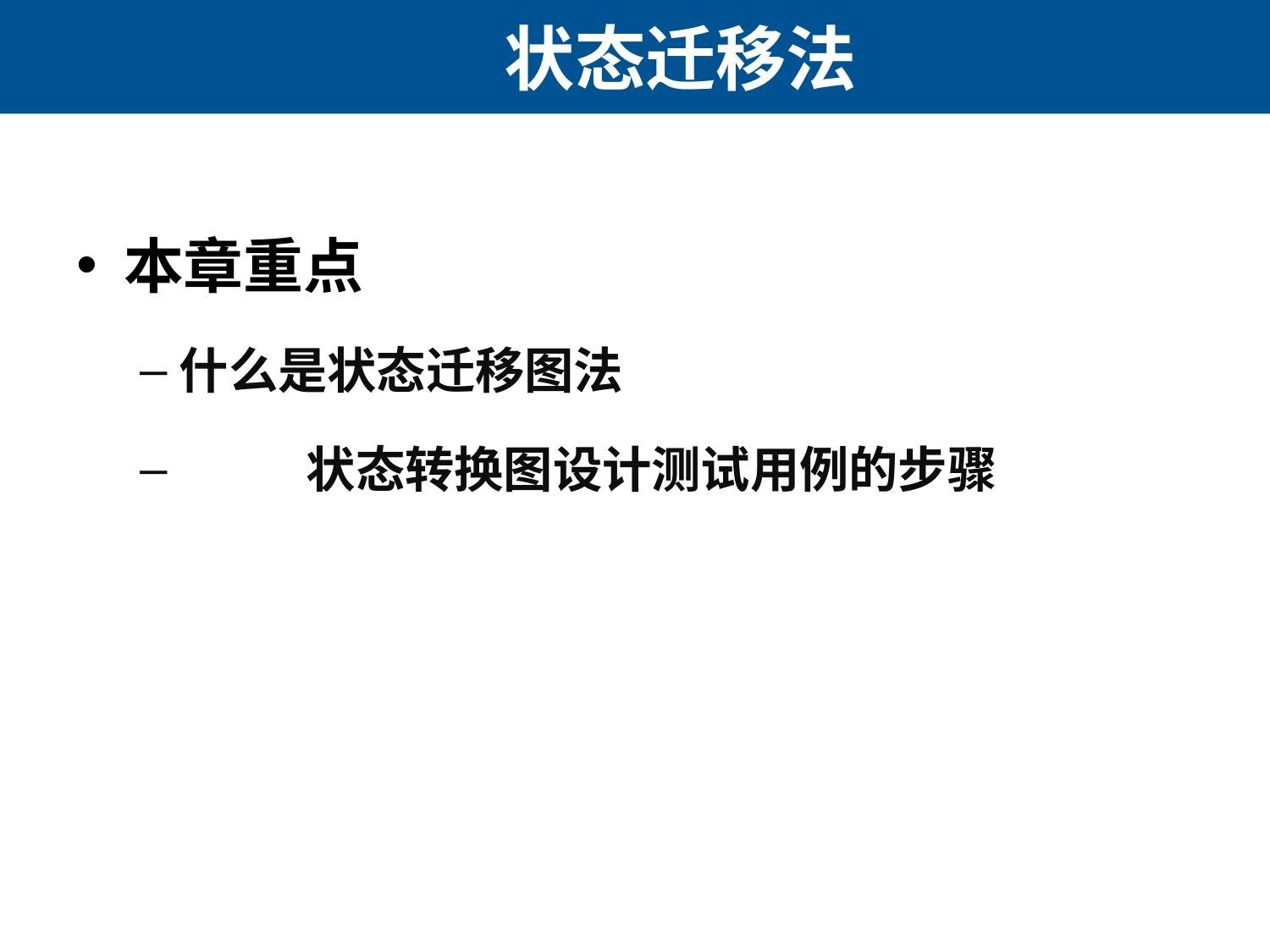

# 状态迁移法
本章重点
什么是状态迁移图法
	状态转换图设计测试用例的步骤